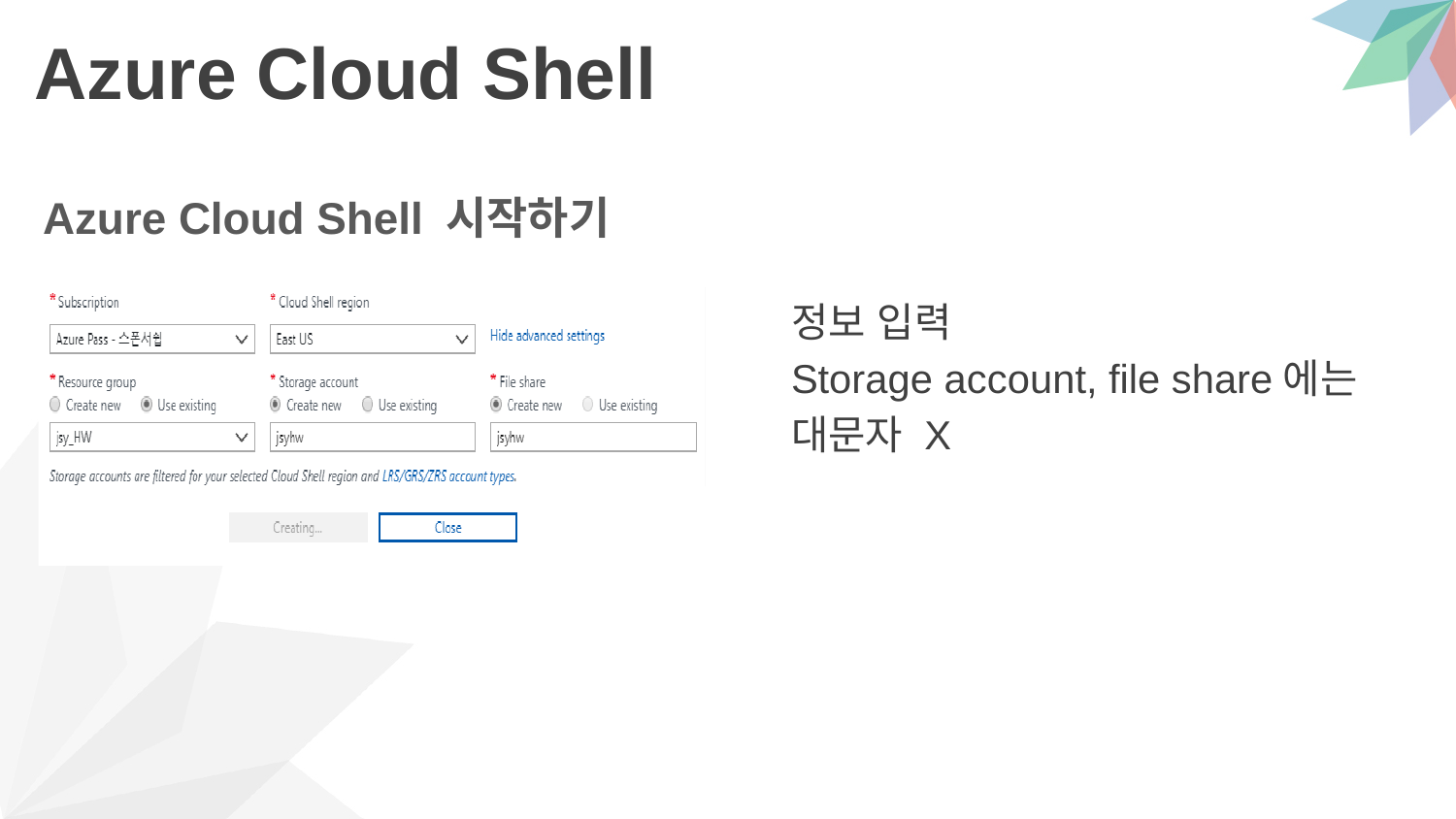

# Azure Cloud Shell
정보 입력
Storage account, file share에는
대문자 X
Azure Cloud Shell 시작하기